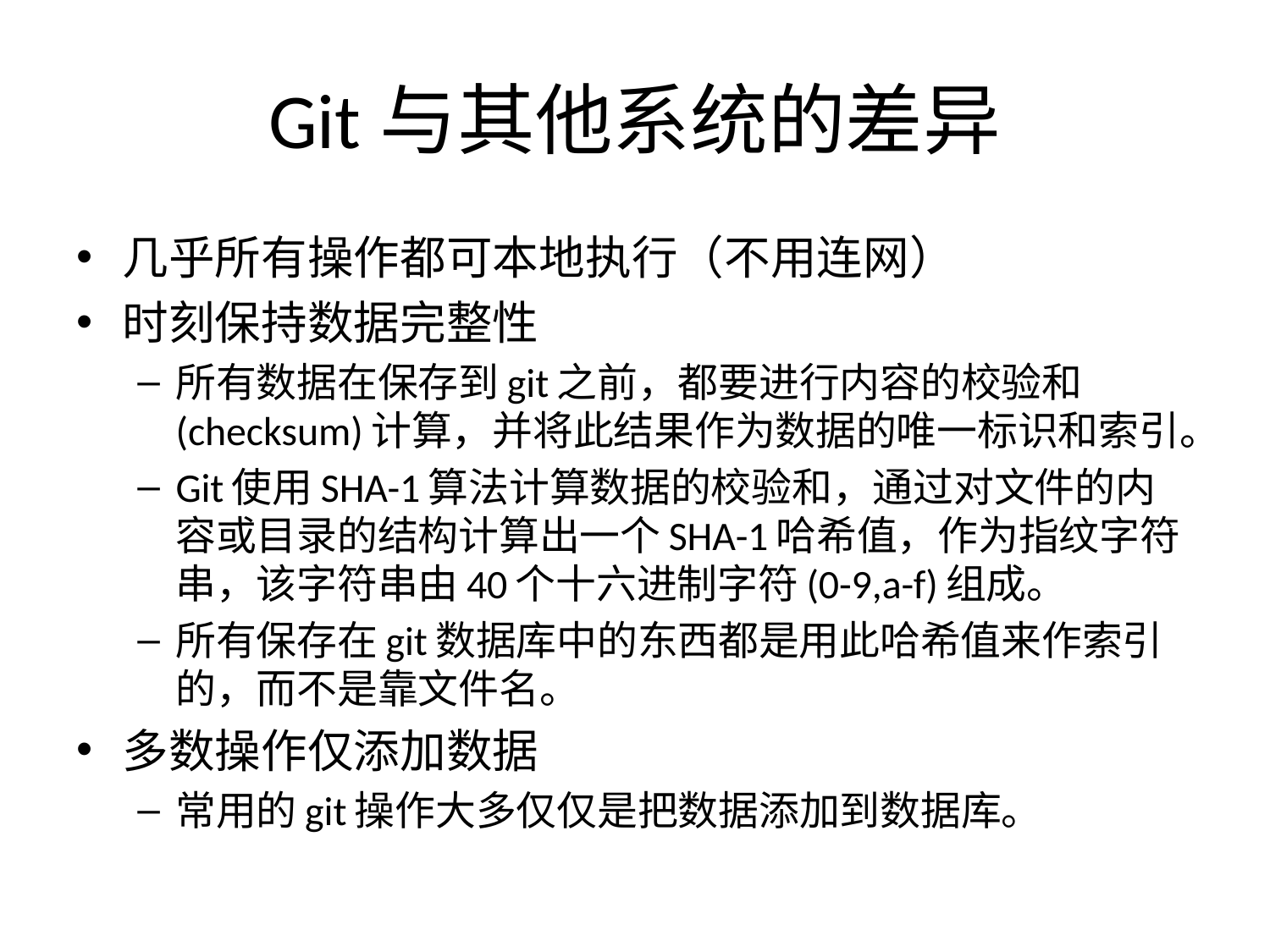

# Git与其他系统的差异
几乎所有操作都可本地执行（不用连网）
时刻保持数据完整性
所有数据在保存到git之前，都要进行内容的校验和(checksum)计算，并将此结果作为数据的唯一标识和索引。
Git使用SHA-1算法计算数据的校验和，通过对文件的内容或目录的结构计算出一个SHA-1哈希值，作为指纹字符串，该字符串由40个十六进制字符(0-9,a-f)组成。
所有保存在git数据库中的东西都是用此哈希值来作索引的，而不是靠文件名。
多数操作仅添加数据
常用的git操作大多仅仅是把数据添加到数据库。